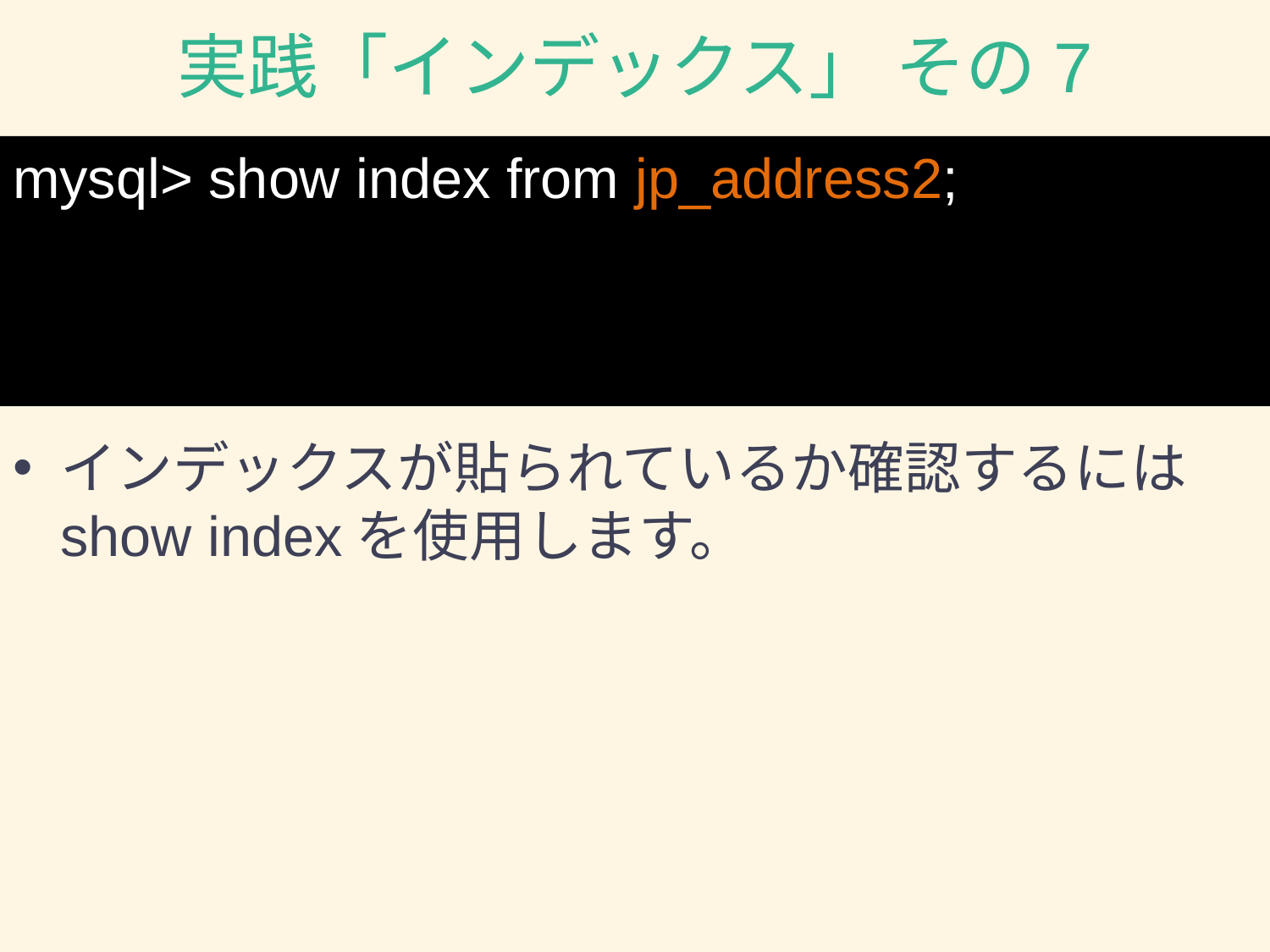

# 実践「インデックス」 その7
mysql> show index from jp_address2;
インデックスが貼られているか確認するにはshow indexを使用します。